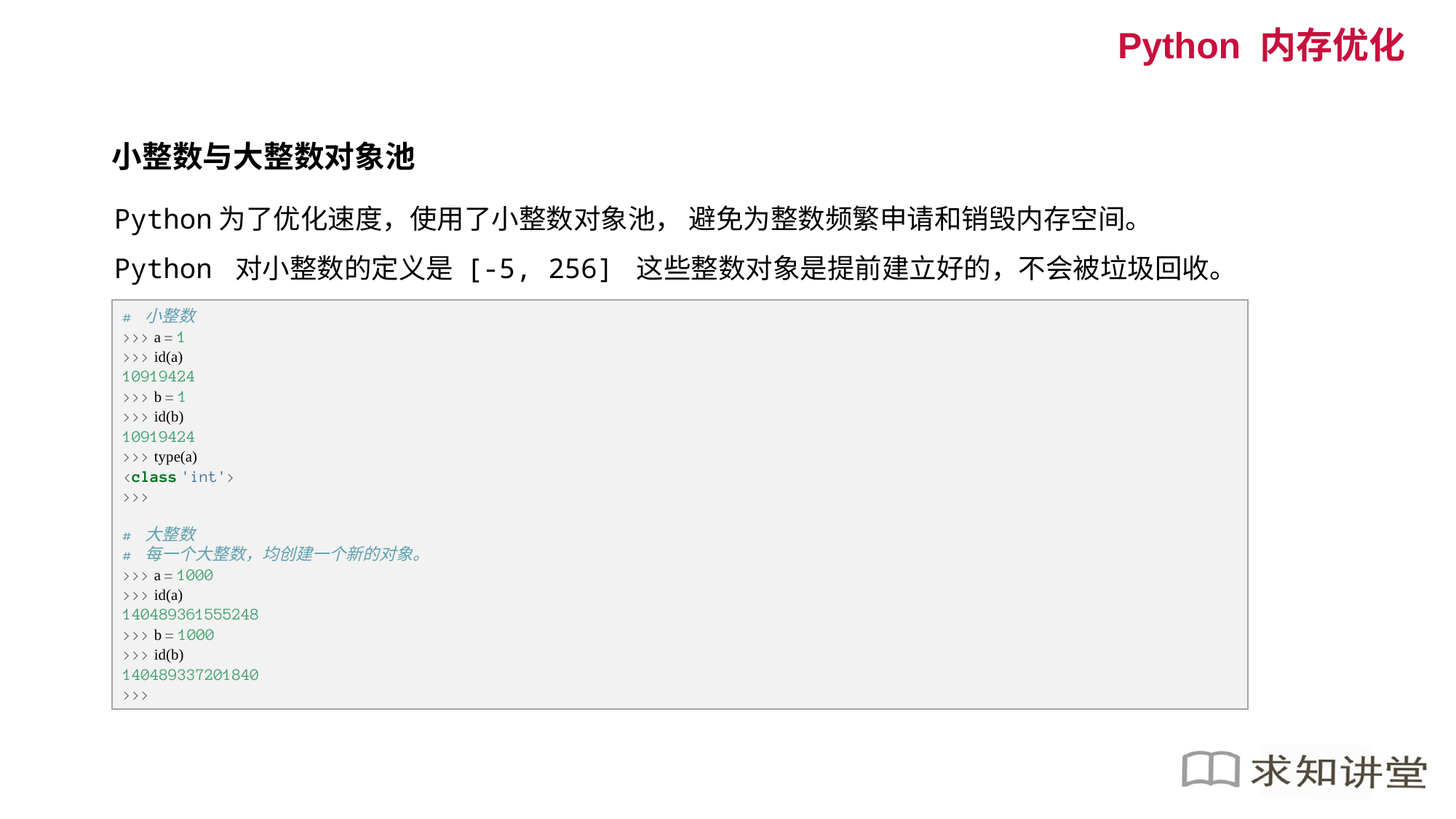

Python 内存优化
小整数与大整数对象池
Python为了优化速度，使用了小整数对象池， 避免为整数频繁申请和销毁内存空间。 Python 对小整数的定义是 [-5, 256] 这些整数对象是提前建立好的，不会被垃圾回收。

# 小整数 >>> a = 1 >>> id(a) 10919424 >>> b = 1 >>> id(b) 10919424 >>> type(a) <class 'int'> >>> # 大整数 # 每一个大整数，均创建一个新的对象。 >>> a = 1000 >>> id(a) 140489361555248 >>> b = 1000 >>> id(b) 140489337201840 >>>